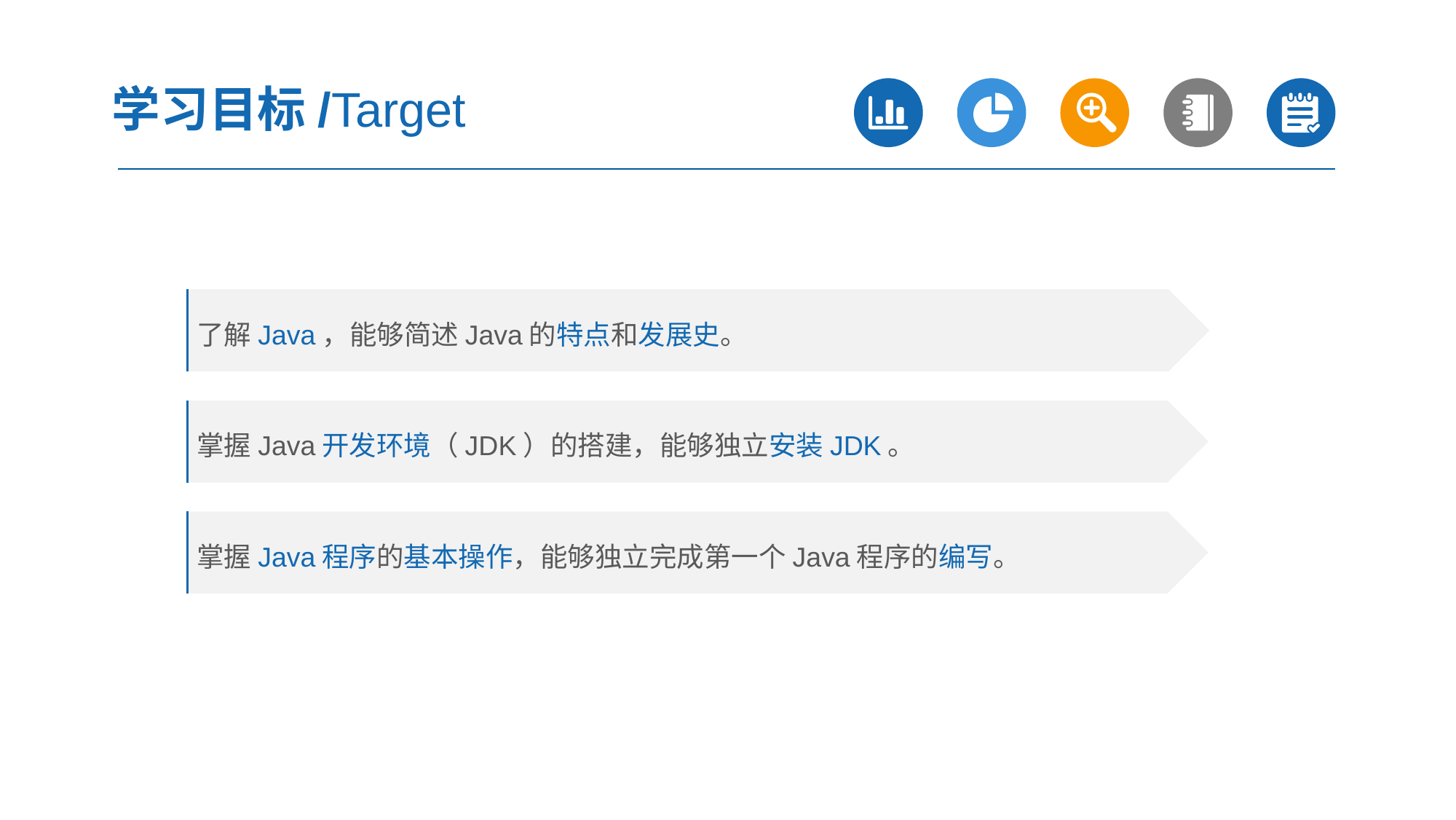

学习目标/Target
了解Java，能够简述Java的特点和发展史。

掌握Java开发环境（JDK）的搭建，能够独立安装JDK。

掌握Java程序的基本操作，能够独立完成第一个Java程序的编写。